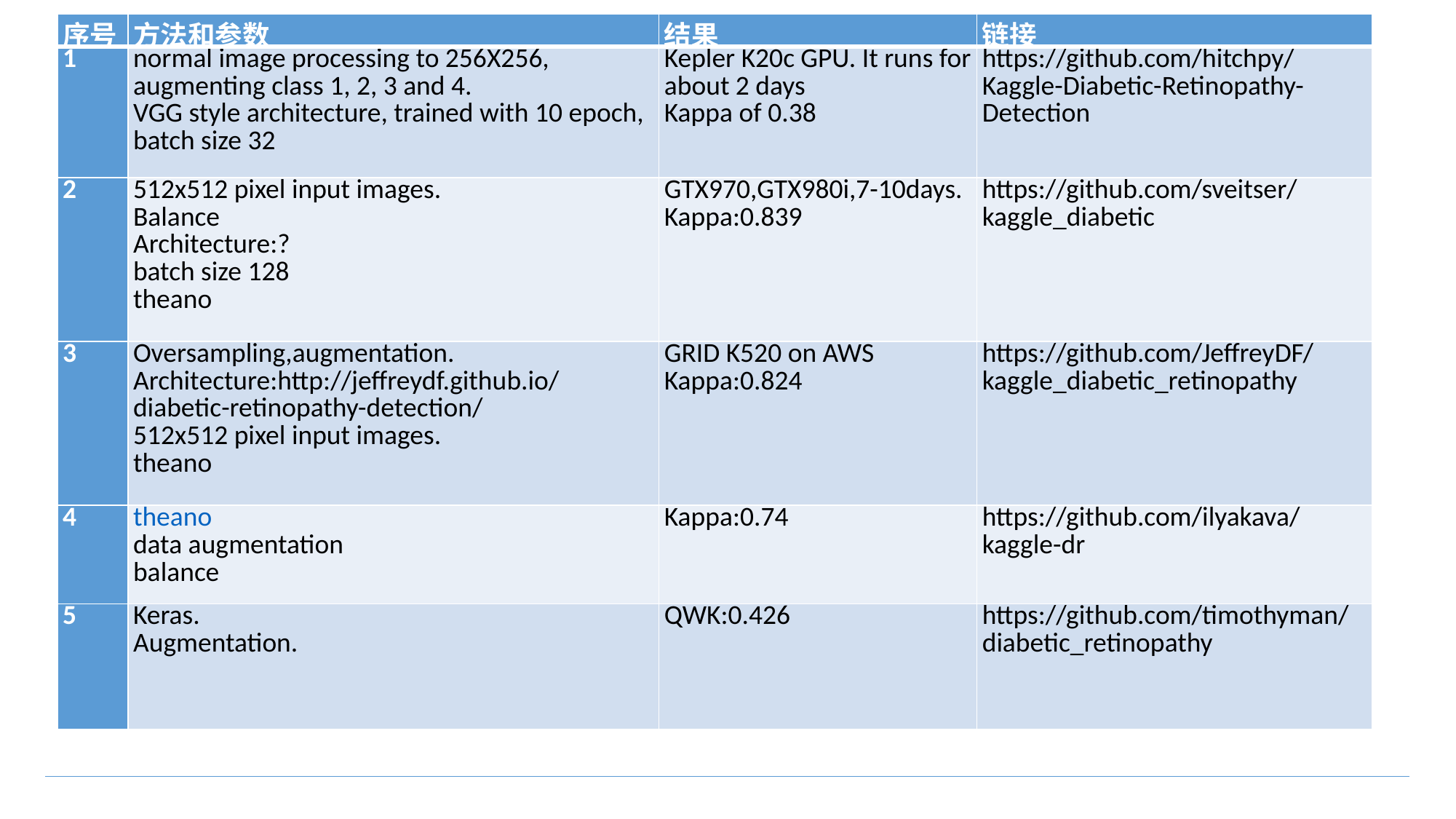

| 序号 | 方法和参数 | 结果 | 链接 |
| --- | --- | --- | --- |
| 1 | normal image processing to 256X256, augmenting class 1, 2, 3 and 4. VGG style architecture, trained with 10 epoch, batch size 32 | Kepler K20c GPU. It runs for about 2 days Kappa of 0.38 | https://github.com/hitchpy/Kaggle-Diabetic-Retinopathy-Detection |
| 2 | 512x512 pixel input images. Balance Architecture:? batch size 128 theano | GTX970,GTX980i,7-10days. Kappa:0.839 | https://github.com/sveitser/kaggle\_diabetic |
| 3 | Oversampling,augmentation. Architecture:http://jeffreydf.github.io/diabetic-retinopathy-detection/ 512x512 pixel input images. theano | GRID K520 on AWS Kappa:0.824 | https://github.com/JeffreyDF/kaggle\_diabetic\_retinopathy |
| 4 | theano data augmentation balance | Kappa:0.74 | https://github.com/ilyakava/kaggle-dr |
| 5 | Keras. Augmentation. | QWK:0.426 | https://github.com/timothyman/diabetic\_retinopathy |